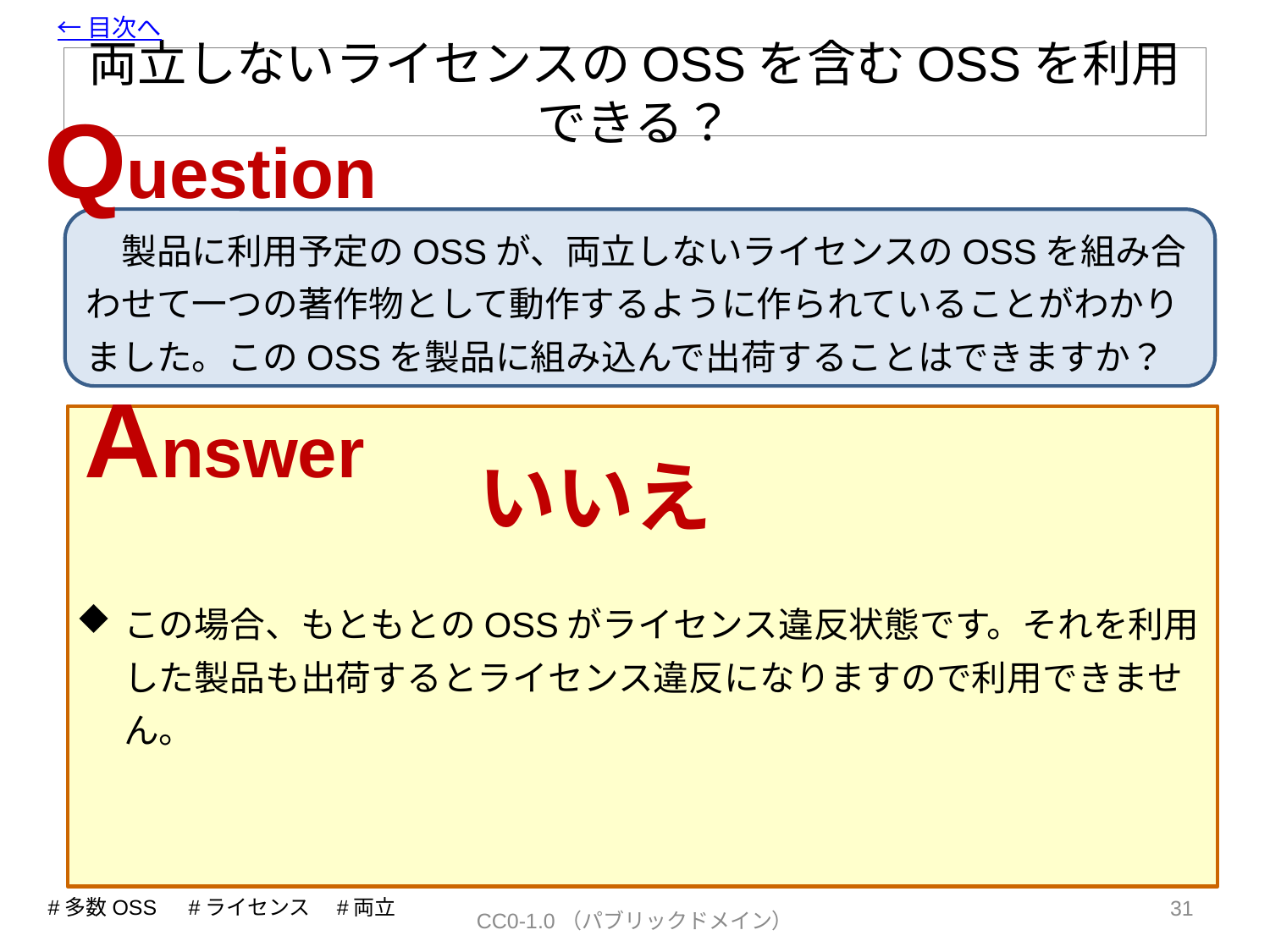

← 目次へ
# 両立しないライセンスのOSSを含むOSSを利用できる？
Question
　製品に利用予定のOSSが、両立しないライセンスのOSSを組み合わせて一つの著作物として動作するように作られていることがわかりました。このOSSを製品に組み込んで出荷することはできますか？
Answer

いいえ
この場合、もともとのOSSがライセンス違反状態です。それを利用した製品も出荷するとライセンス違反になりますので利用できません。
31
#多数OSS　#ライセンス　#両立
CC0-1.0（パブリックドメイン）